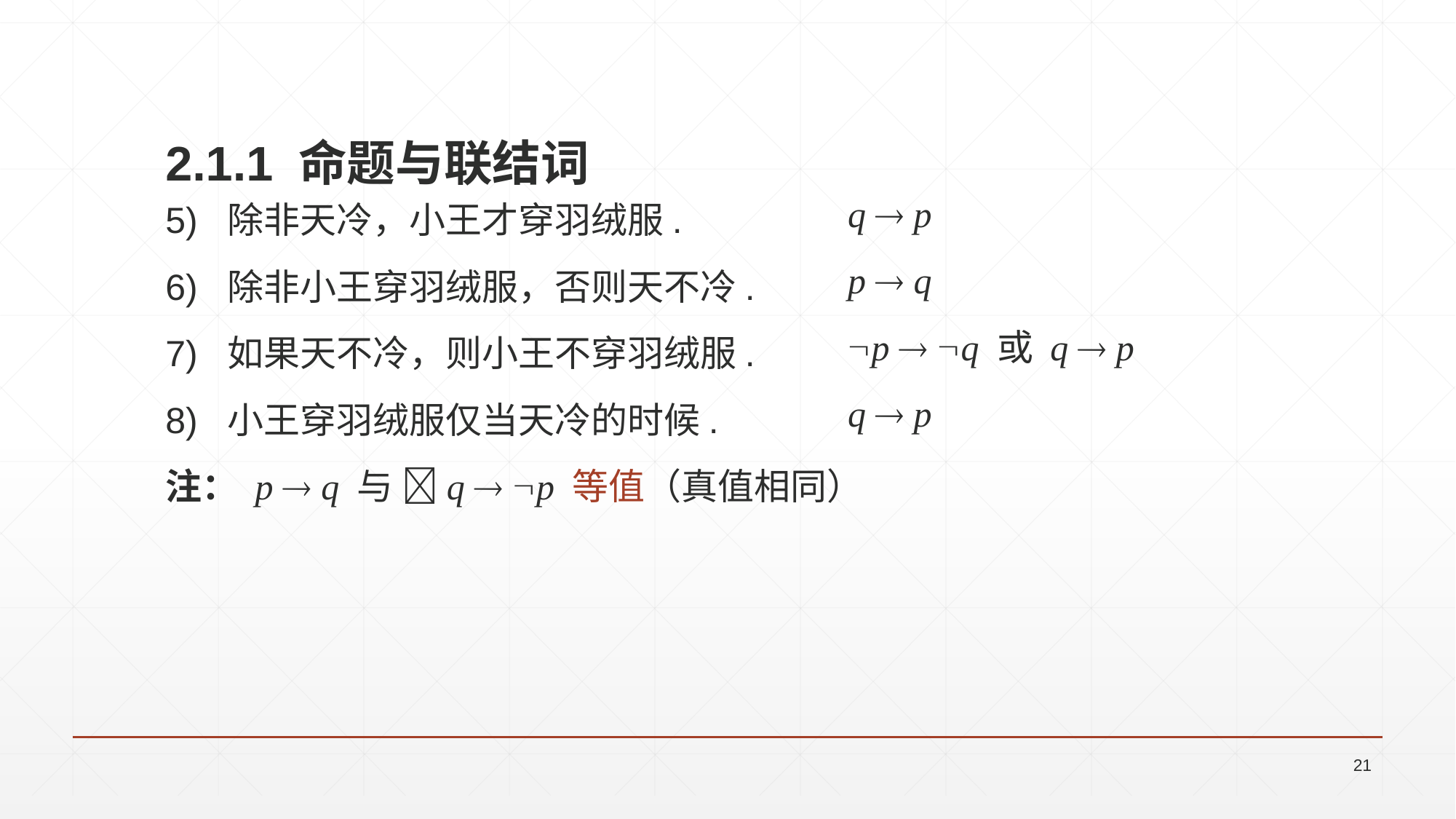

2.1.1 命题与联结词
q → p
p → q
¬p → ¬q 或 q → p
q → p
5)  除非天冷，小王才穿羽绒服.
6)  除非小王穿羽绒服，否则天不冷.
7)  如果天不冷，则小王不穿羽绒服.
8)  小王穿羽绒服仅当天冷的时候.
注： p → q 与 ¬q → ¬p 等值（真值相同）

21